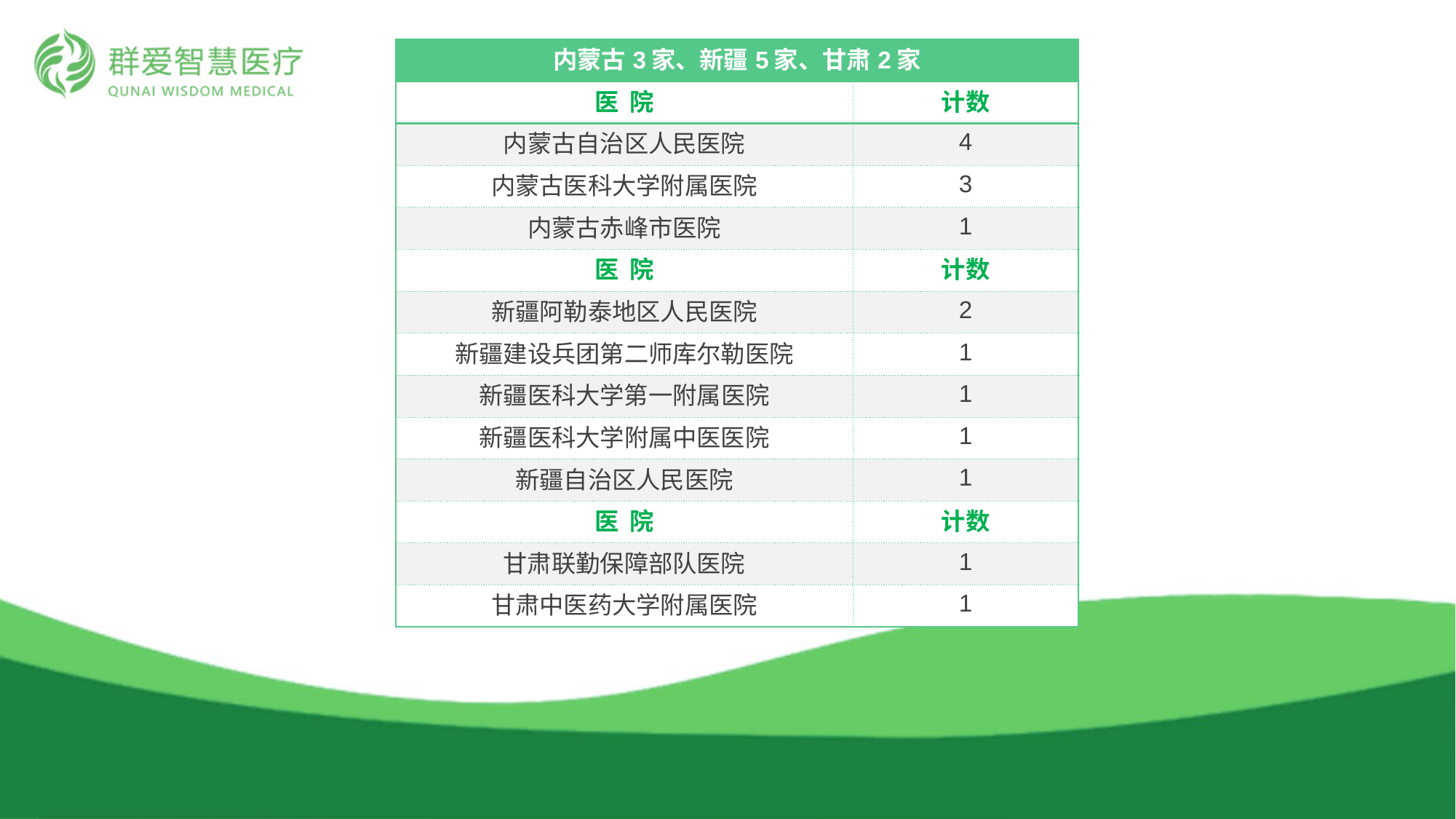

| 内蒙古3家、新疆5家、甘肃2家 |  |
| --- | --- |
| 医 院 | 计数 |
| 内蒙古自治区人民医院 | 4 |
| 内蒙古医科大学附属医院 | 3 |
| 内蒙古赤峰市医院 | 1 |
| 医 院 | 计数 |
| 新疆阿勒泰地区人民医院 | 2 |
| 新疆建设兵团第二师库尔勒医院 | 1 |
| 新疆医科大学第一附属医院 | 1 |
| 新疆医科大学附属中医医院 | 1 |
| 新疆自治区人民医院 | 1 |
| 医 院 | 计数 |
| 甘肃联勤保障部队医院 | 1 |
| 甘肃中医药大学附属医院 | 1 |